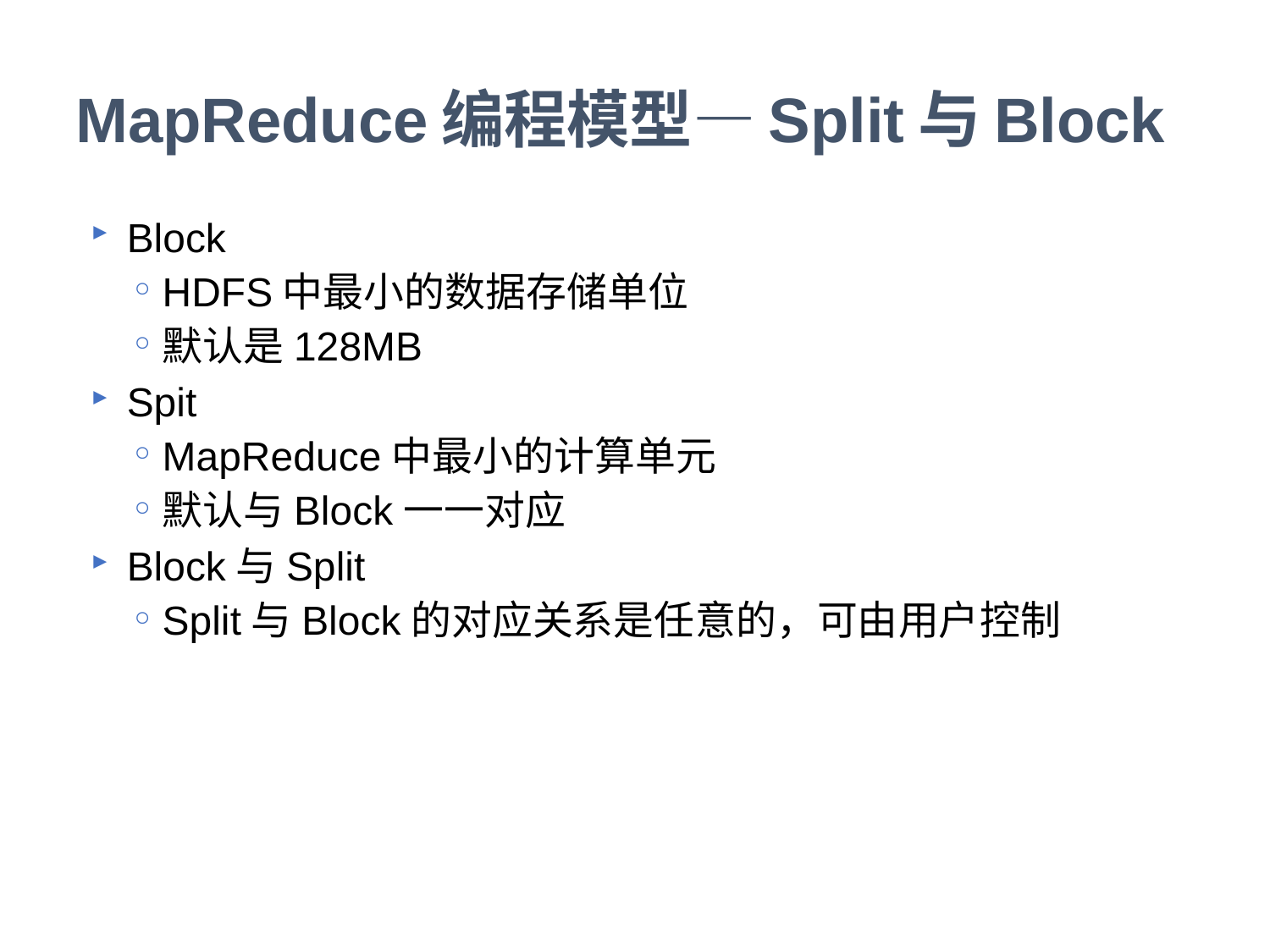

# MapReduce编程模型—Split与Block
Block
HDFS中最小的数据存储单位
默认是128MB
Spit
MapReduce中最小的计算单元
默认与Block一一对应
Block与Split
Split与Block的对应关系是任意的，可由用户控制